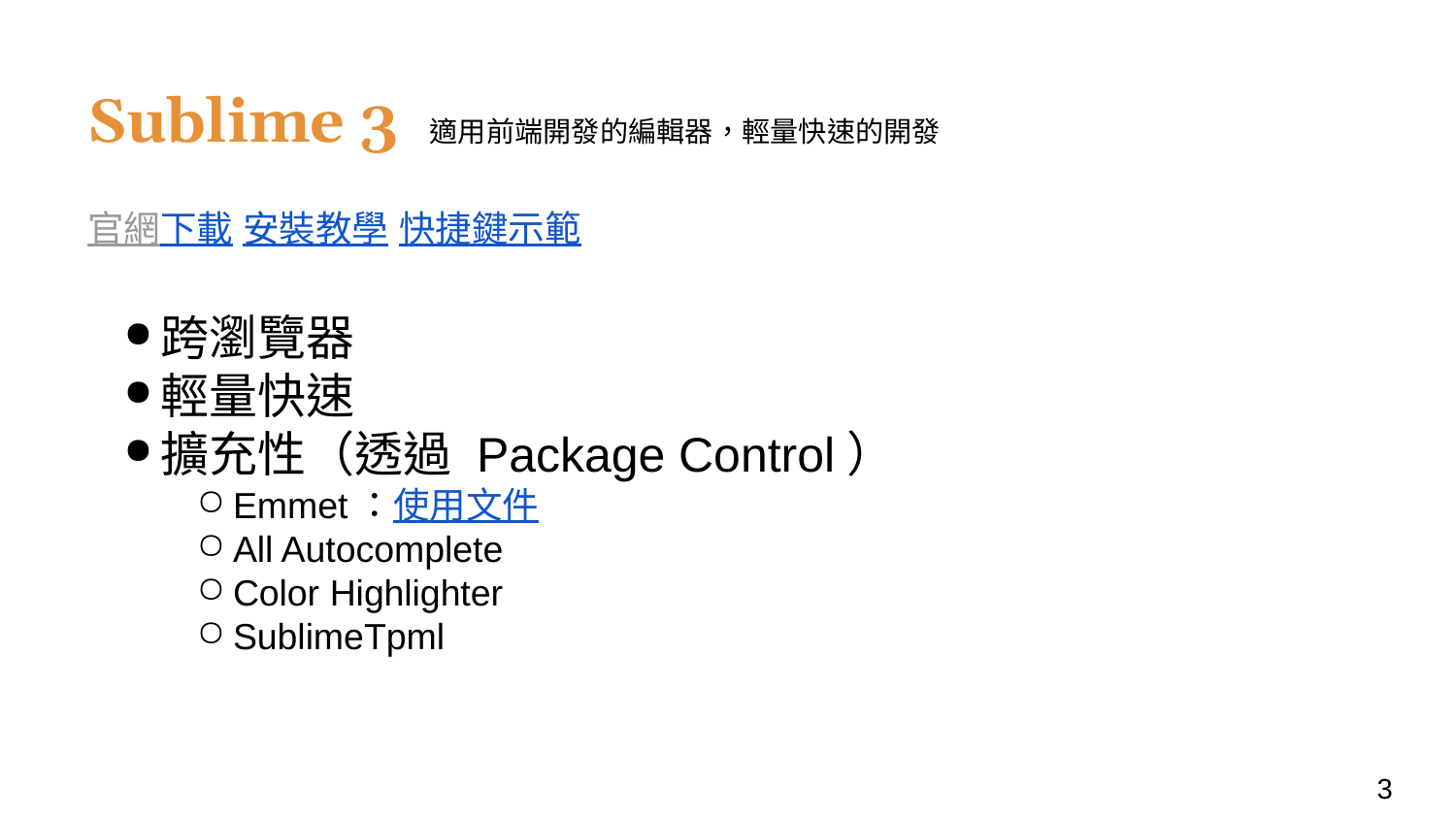

# Sublime 3 適用前端開發的編輯器，輕量快速的開發
官網下載 安裝教學 快捷鍵示範

跨瀏覽器
輕量快速
擴充性（透過 Package Control）
Emmet：使用文件
All Autocomplete
Color Highlighter
SublimeTpml
3